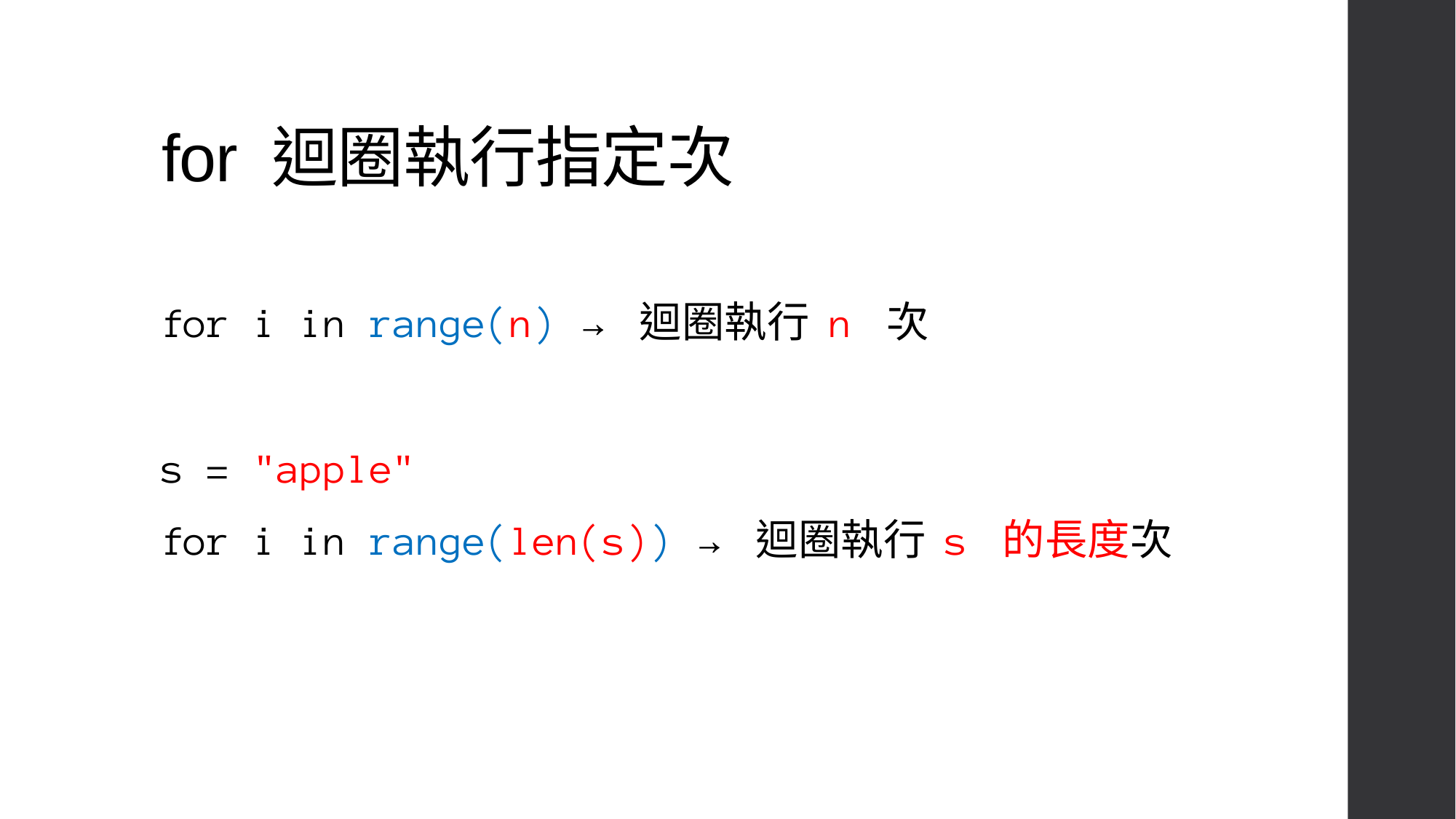

# for 迴圈執行指定次

for i in range(n) → 迴圈執行 n 次

s = "apple"
for i in range(len(s)) → 迴圈執行 s 的長度次